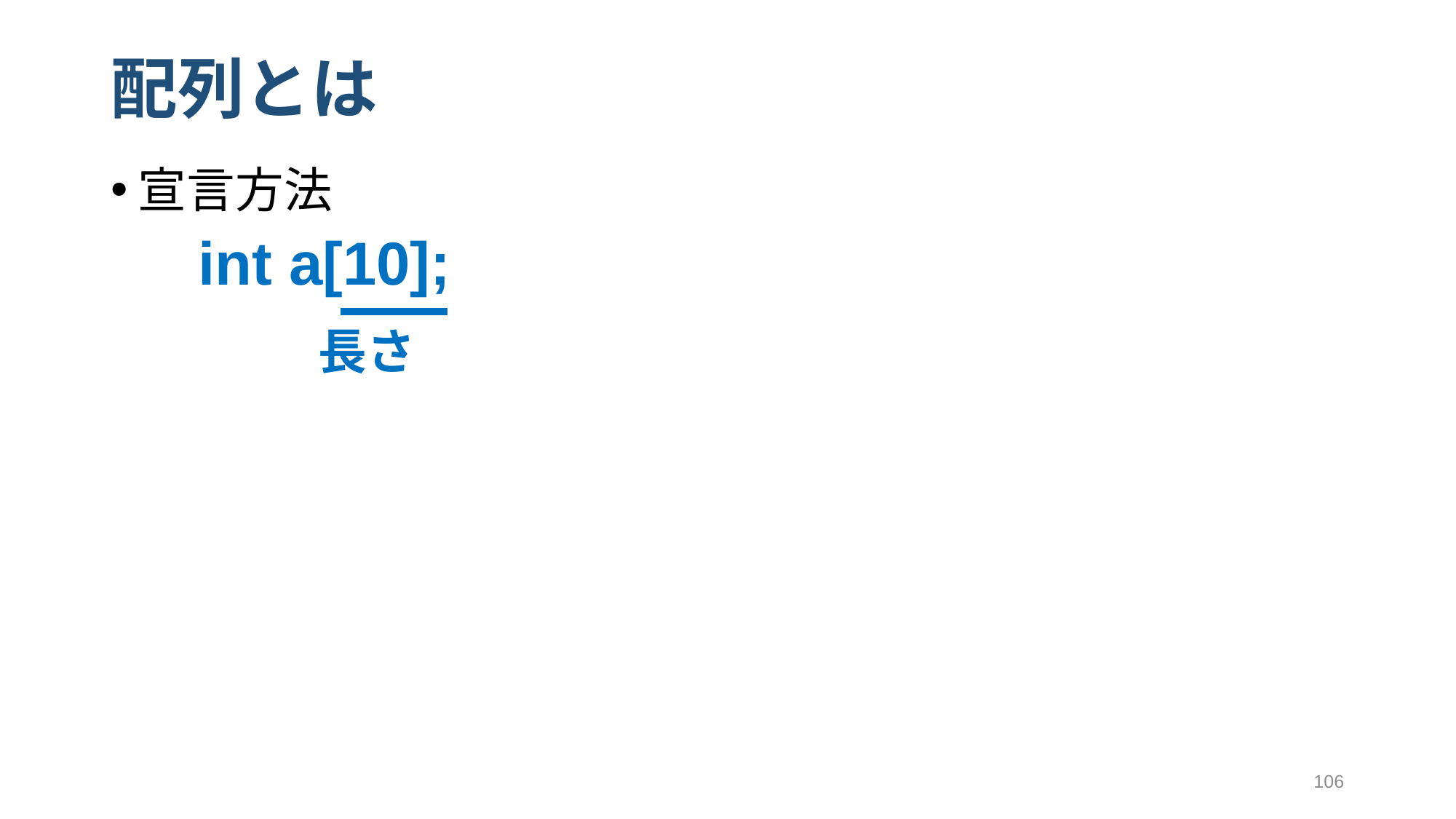

# 配列とは
宣言方法
　int a[10];
　　    　   長さ
106